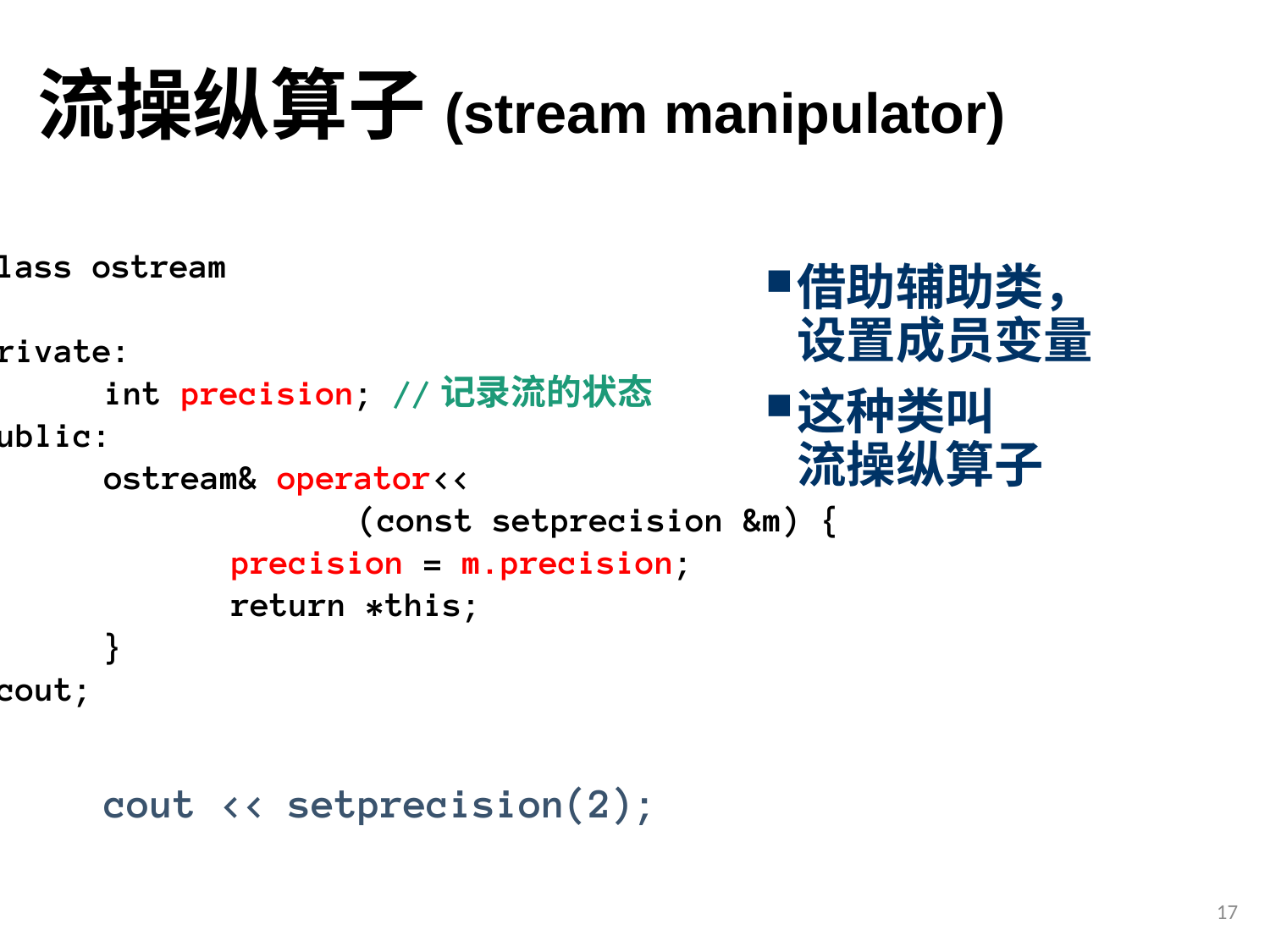

# 流操纵算子(stream manipulator)
class ostream
{
private:
	int precision; //记录流的状态
public:
	ostream& operator<<
			(const setprecision &m) {
		precision = m.precision;
		return *this;
	}
}cout;

	cout << setprecision(2);
借助辅助类，
设置成员变量
这种类叫
流操纵算子

17